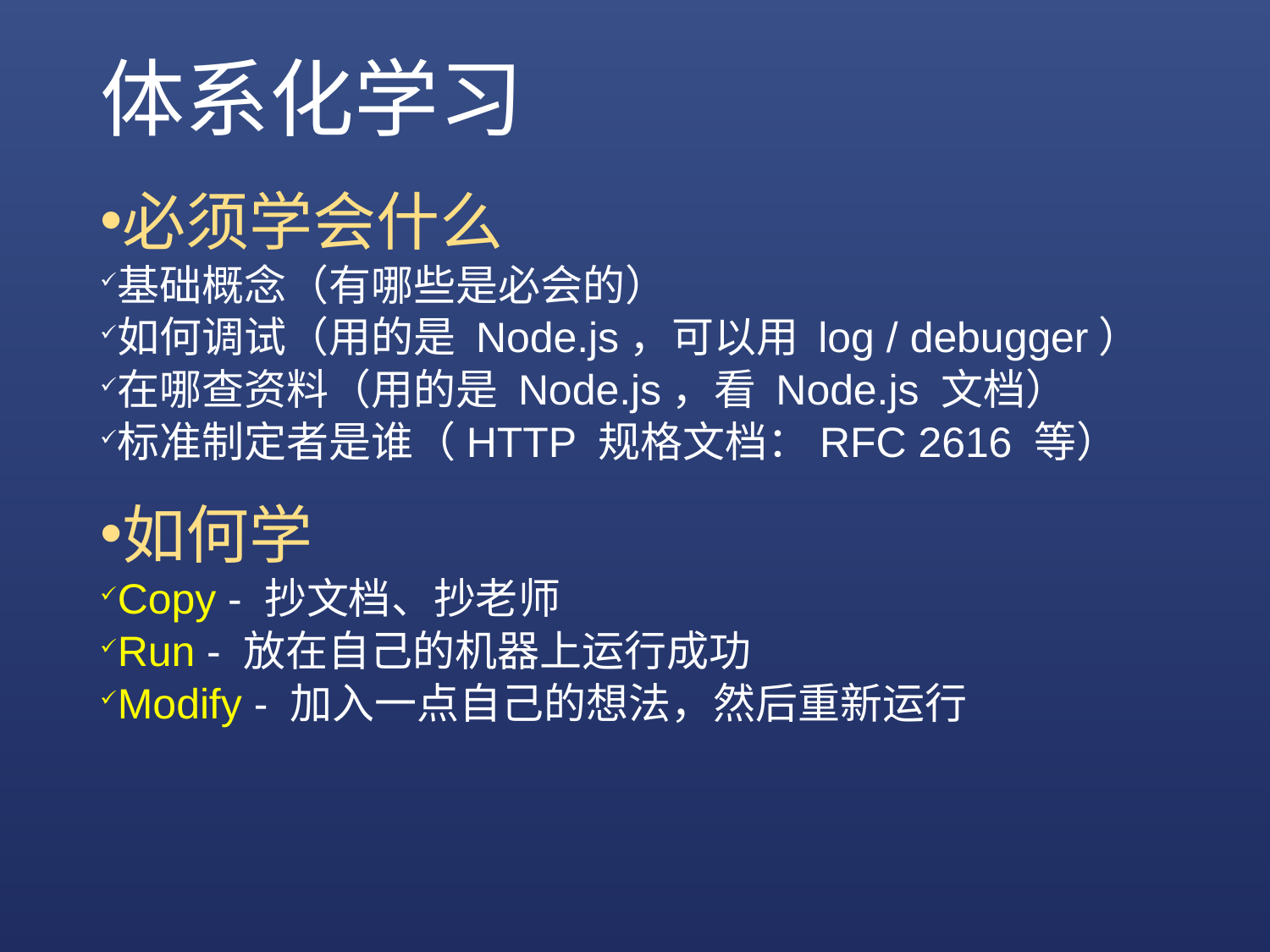

# 体系化学习
必须学会什么
基础概念（有哪些是必会的）
如何调试（用的是 Node.js，可以用 log / debugger）
在哪查资料（用的是 Node.js，看 Node.js 文档）
标准制定者是谁（HTTP 规格文档：RFC 2616 等）
如何学
Copy - 抄文档、抄老师
Run - 放在自己的机器上运行成功
Modify - 加入一点自己的想法，然后重新运行